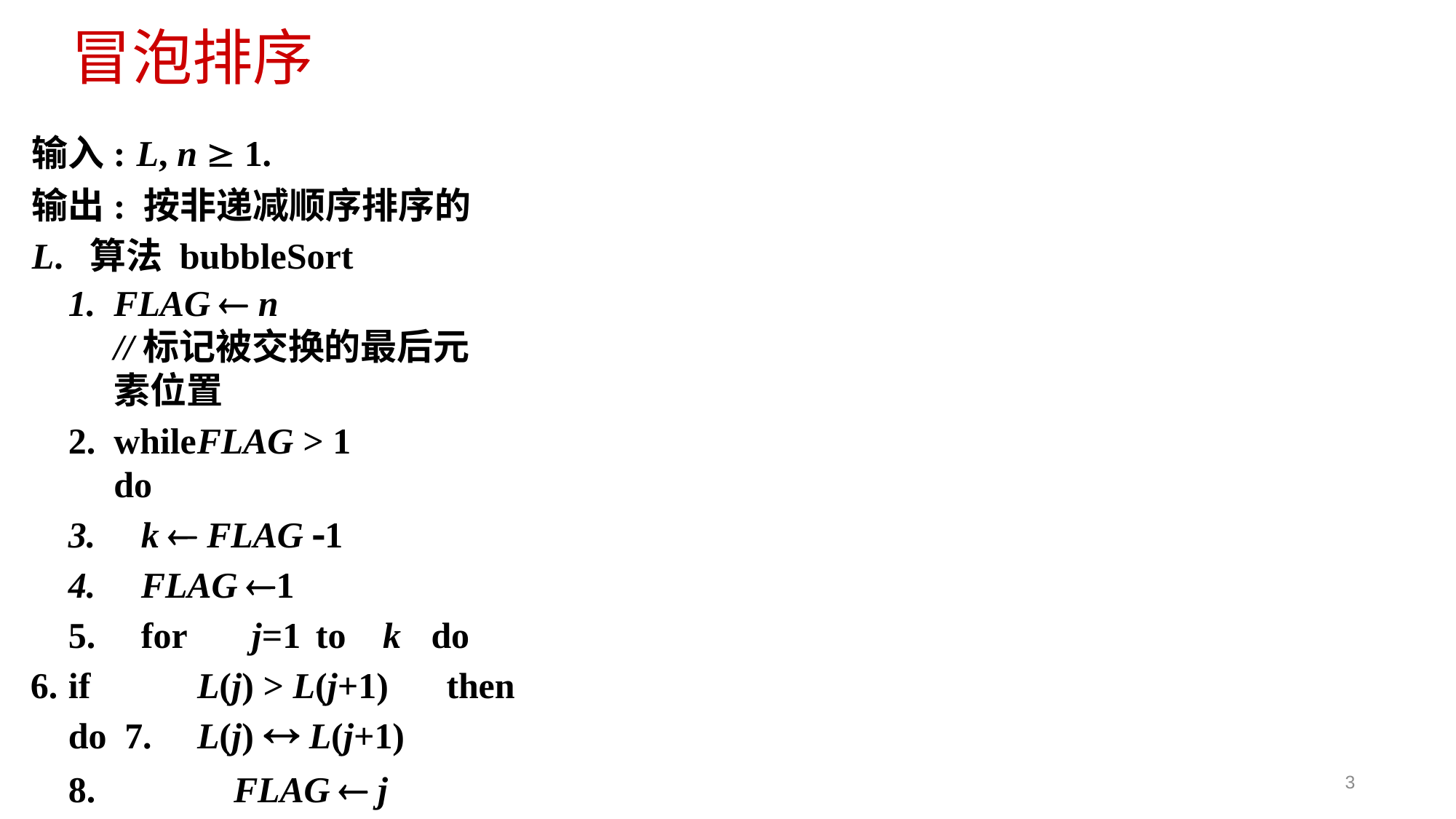

# 冒泡排序
输入:	L, n ≥ 1.
输出: 按非递减顺序排序的L.  算法 bubbleSort
FLAG ← n	//标记被交换的最后元素位置
while	FLAG > 1	do
k ← FLAG −1
FLAG ←1
for	j=1	to	k	do
if		L(j) > L(j+1)	then	do  7.		L(j) ↔ L(j+1)
8.	FLAG ← j
3